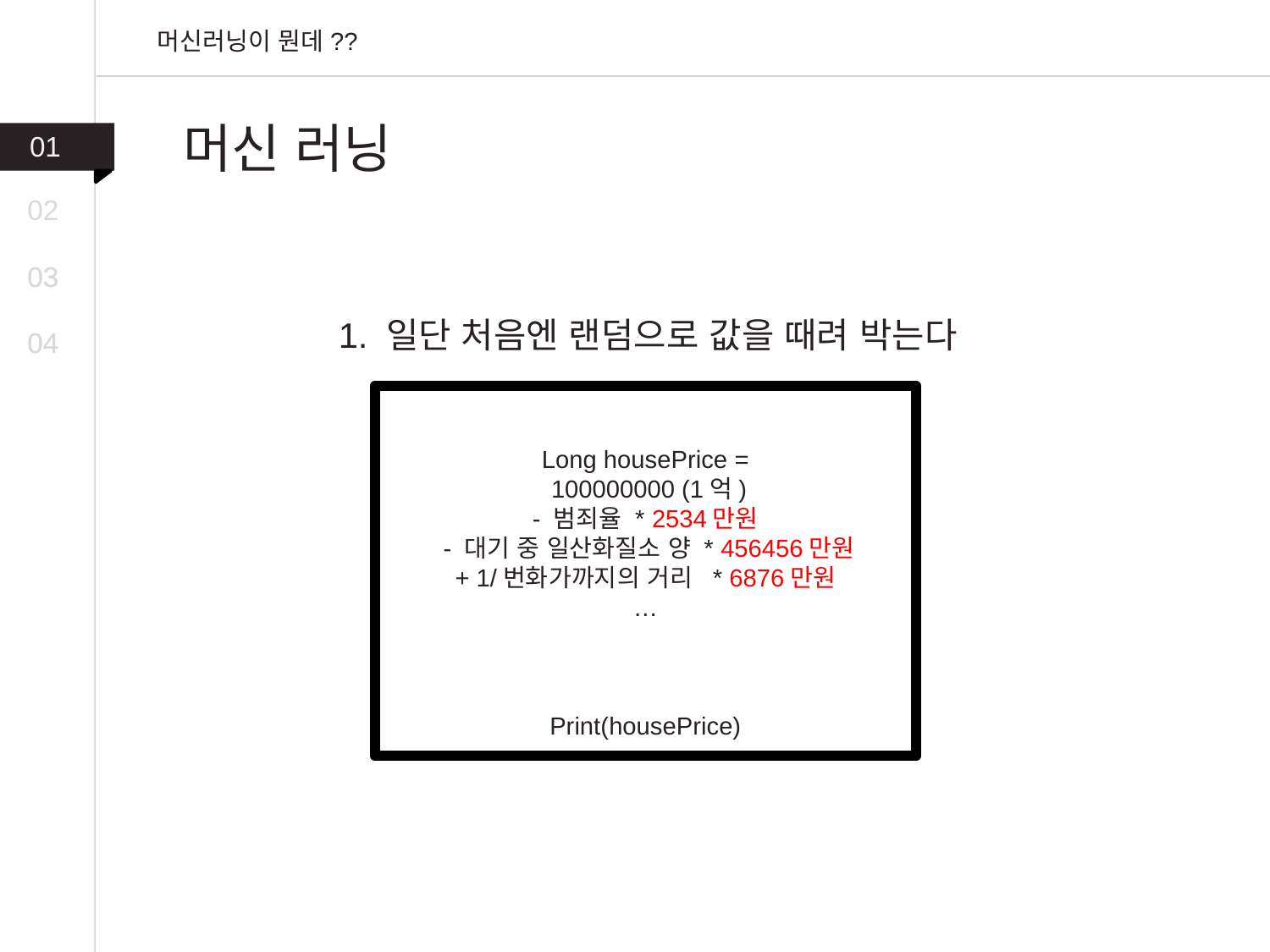

머신러닝이 뭔데??
머신 러닝
01

02
03
03
1. 일단 처음엔 랜덤으로 값을 때려 박는다
04
04

Long housePrice =
 100000000 (1억)
- 범죄율 * 2534만원
 - 대기 중 일산화질소 양 * 456456만원
+ 1/번화가까지의 거리  * 6876만원
…

Print(housePrice)